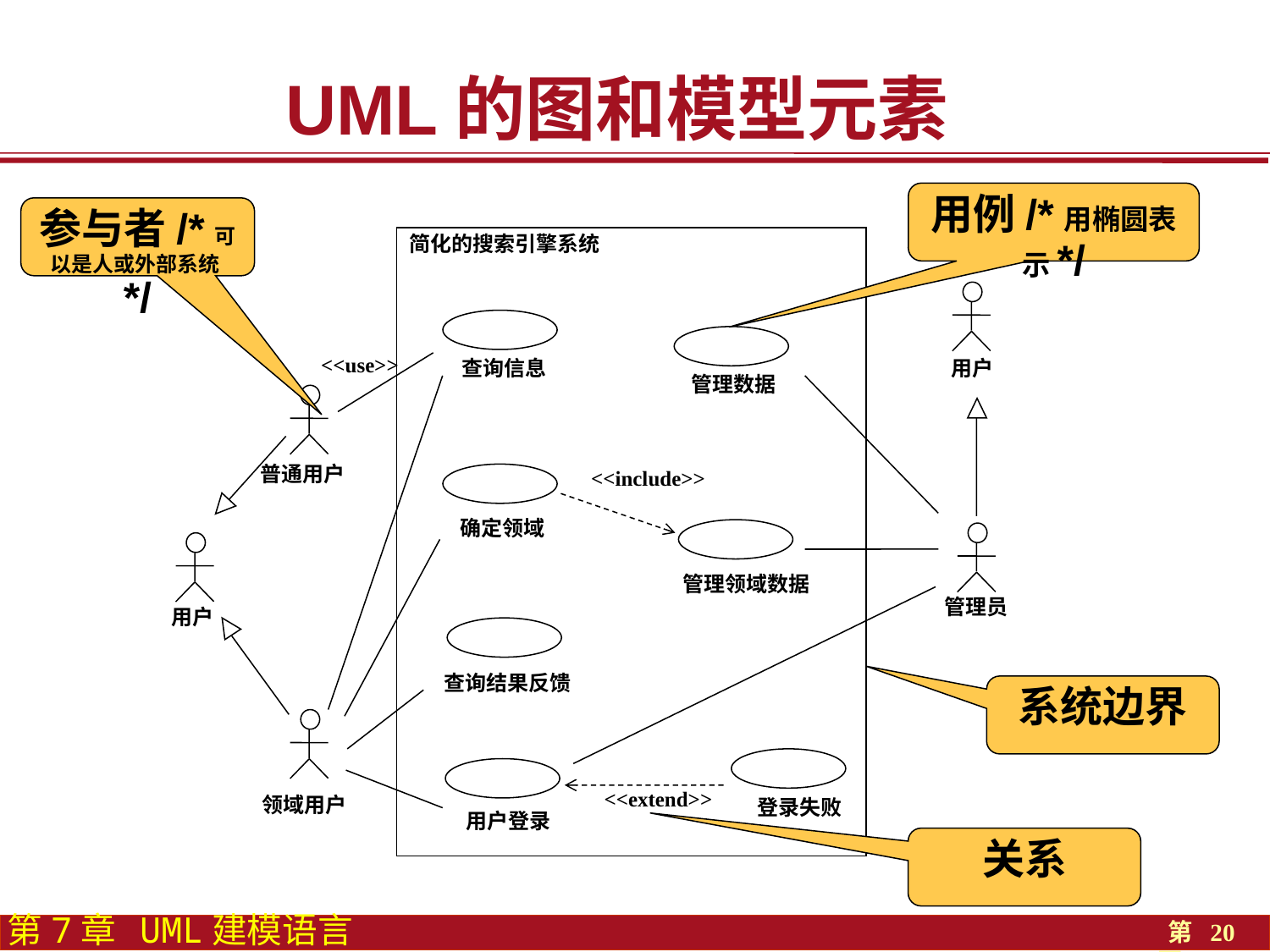

UML的图和模型元素
用例/*用椭圆表示*/
参与者/*可以是人或外部系统*/
简化的搜索引擎系统

查询信息

管理数据
<<use>>
用户

普通用户
<<include>>

确定领域

管理领域数据

管理员
用户

查询结果反馈

登录失败

用户登录

<<extend>>

领域用户
系统边界
关系